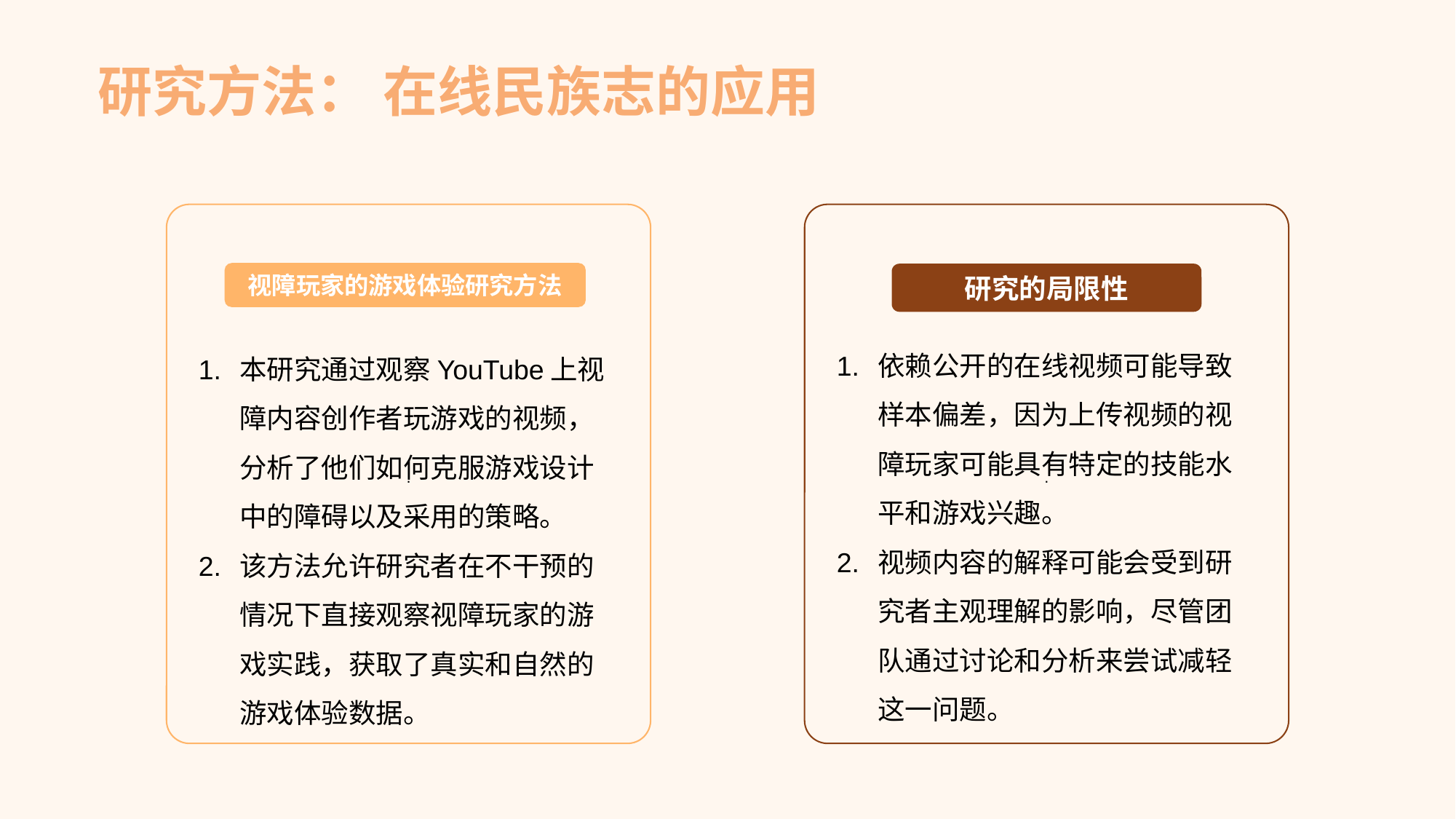

研究方法： 在线民族志的应用
.
视障玩家的游戏体验研究方法
.
研究的局限性
依赖公开的在线视频可能导致样本偏差，因为上传视频的视障玩家可能具有特定的技能水平和游戏兴趣。
视频内容的解释可能会受到研究者主观理解的影响，尽管团队通过讨论和分析来尝试减轻这一问题。
本研究通过观察YouTube上视障内容创作者玩游戏的视频，分析了他们如何克服游戏设计中的障碍以及采用的策略。
该方法允许研究者在不干预的情况下直接观察视障玩家的游戏实践，获取了真实和自然的游戏体验数据。